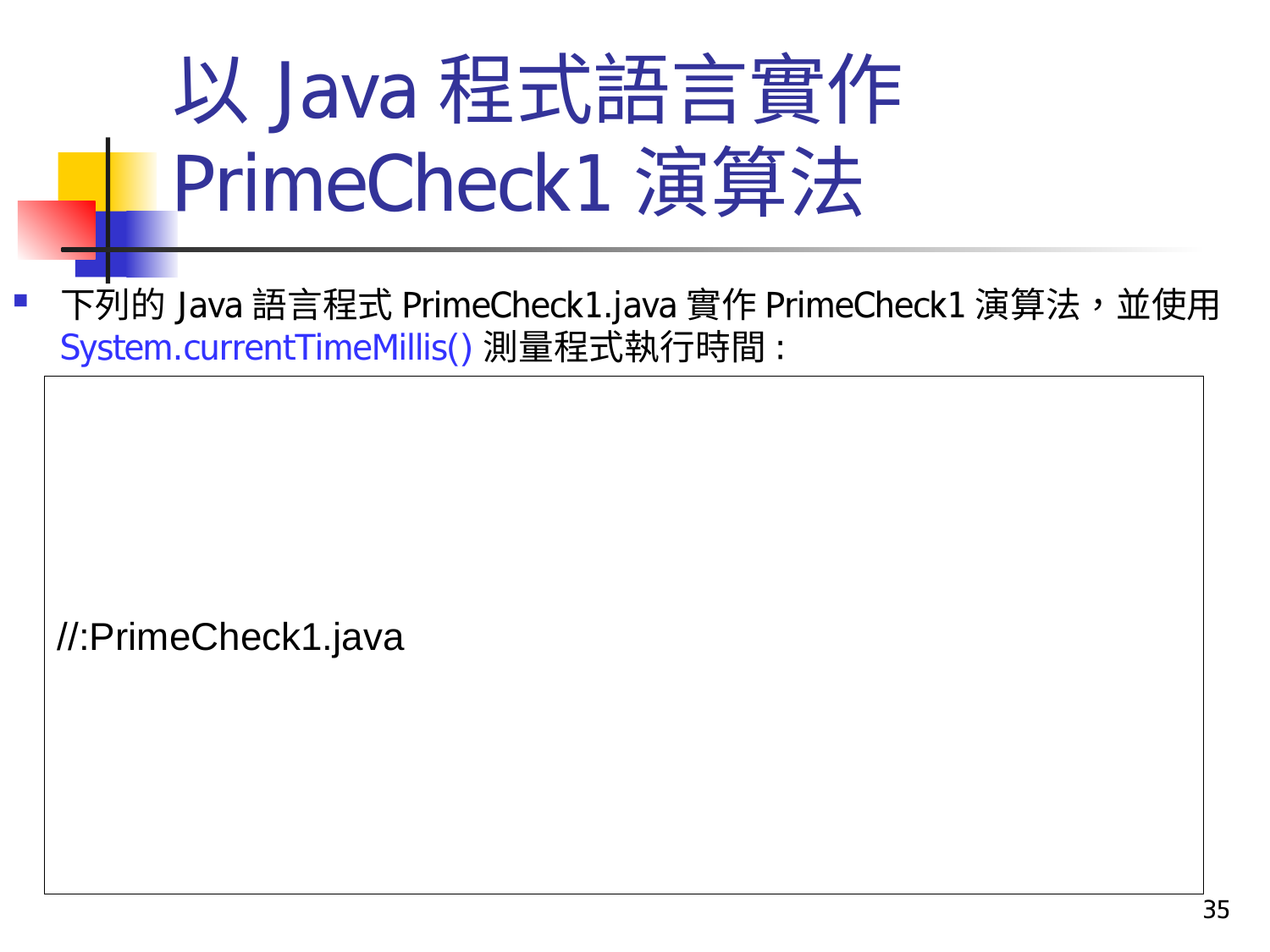

# 以Java程式語言實作 PrimeCheck1演算法
下列的Java語言程式PrimeCheck1.java實作PrimeCheck1演算法，並使用System.currentTimeMillis()測量程式執行時間:
35